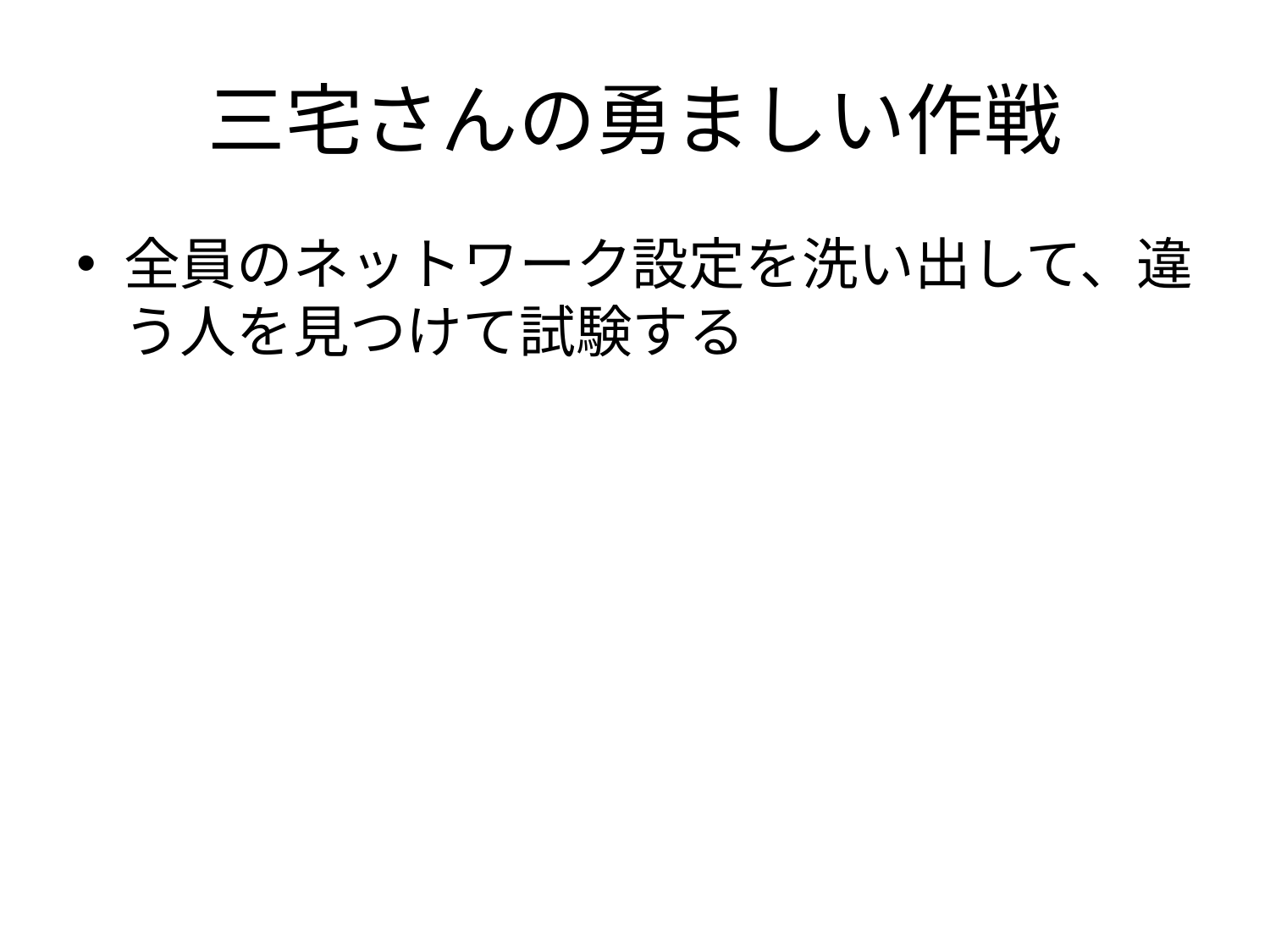

# 三宅さんの勇ましい作戦
全員のネットワーク設定を洗い出して、違う人を見つけて試験する